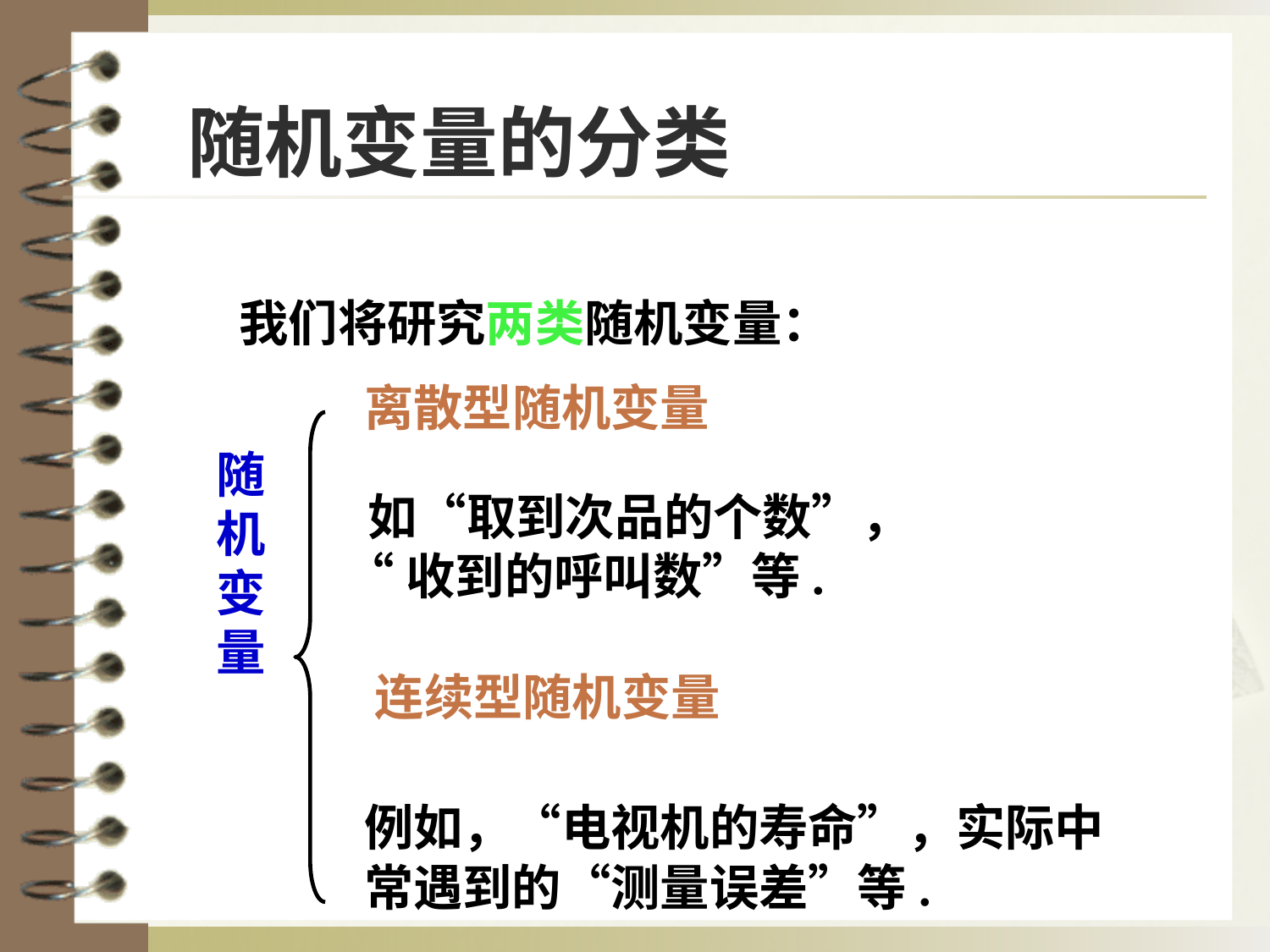

随机变量的分类
我们将研究两类随机变量：
离散型随机变量

随机变量
    如“取到次品的个数”，
   “收到的呼叫数”等.
连续型随机变量
例如，“电视机的寿命”，实际中常遇到的“测量误差”等.